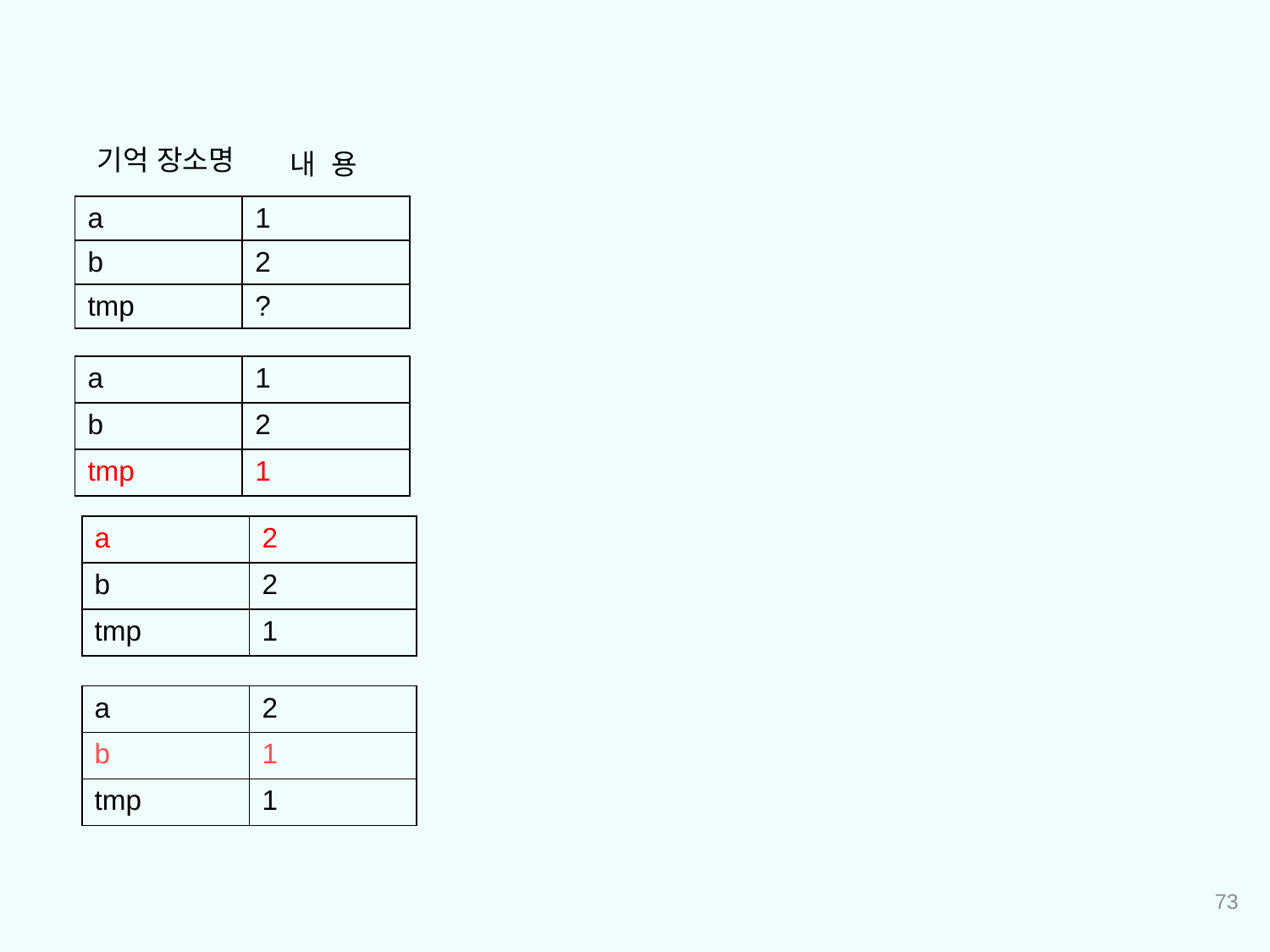

기억 장소명
내  용
| a | 1 |
| --- | --- |
| b | 2 |
| tmp | ? |
| a | 1 |
| --- | --- |
| b | 2 |
| tmp | 1 |
| a | 2 |
| --- | --- |
| b | 2 |
| tmp | 1 |
| a | 2 |
| --- | --- |
| b | 1 |
| tmp | 1 |
73